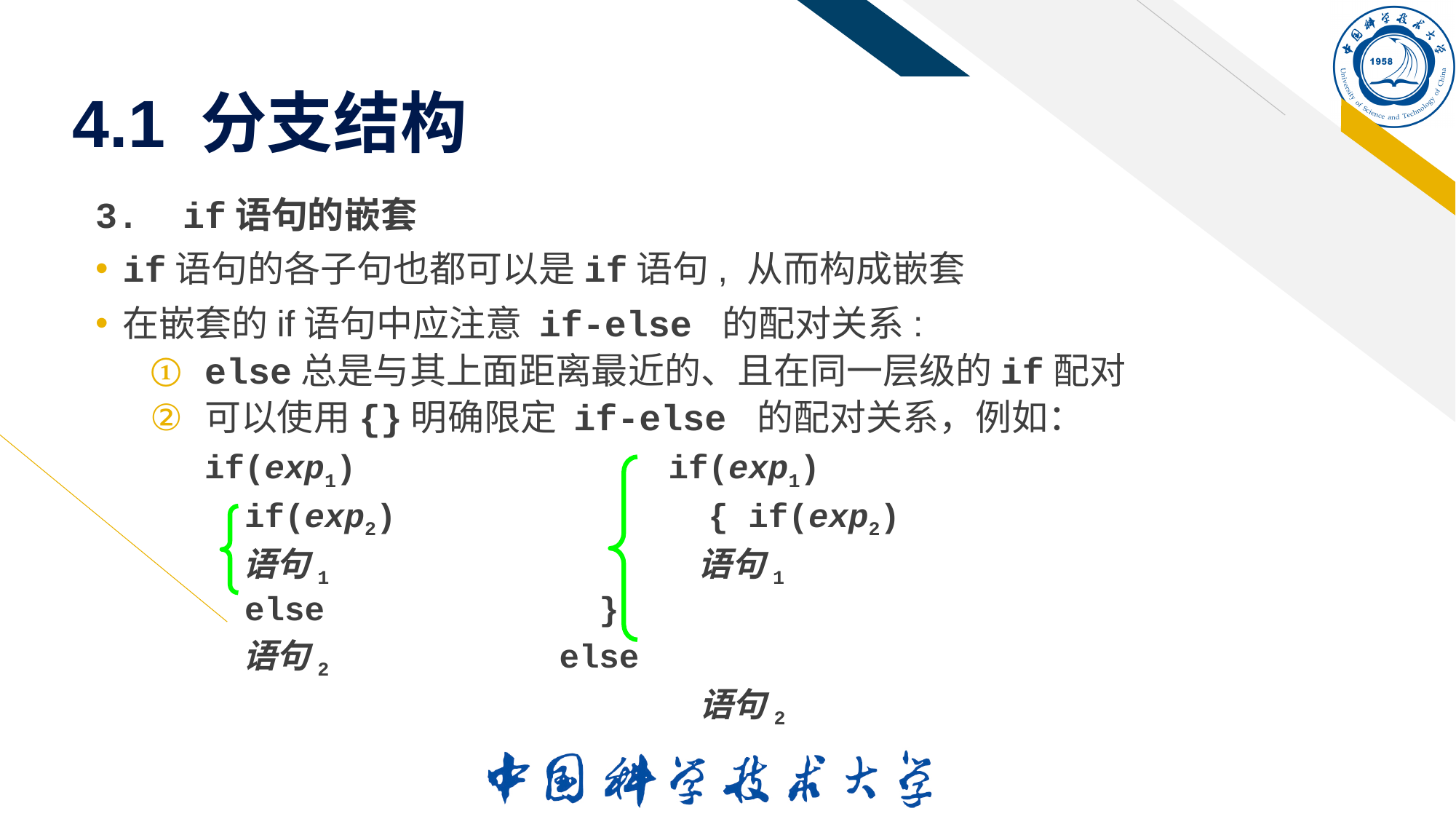

# 4.1 分支结构
3.  if语句的嵌套
if语句的各子句也都可以是if语句, 从而构成嵌套
在嵌套的if语句中应注意 if-else 的配对关系:
else总是与其上面距离最近的、且在同一层级的if配对
可以使用{}明确限定 if-else 的配对关系，例如：
if(exp1)		 	if(exp1)
  if(exp2)			  { if(exp2)
    语句1		            语句1
  else			  }
    语句2		 	else
					   语句2